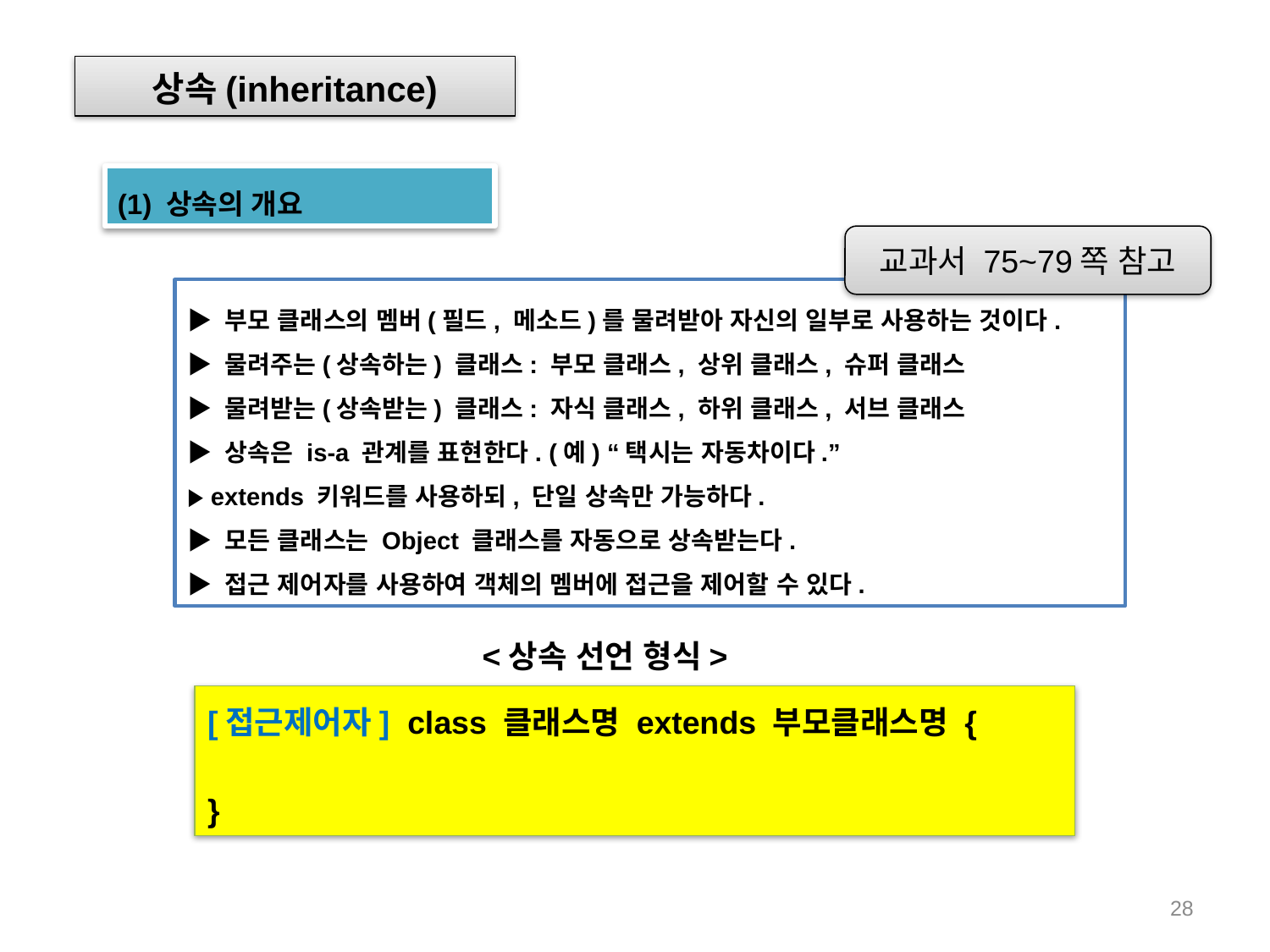

상속(inheritance)
(1) 상속의 개요
교과서 75~79쪽 참고
▶ 부모 클래스의 멤버(필드, 메소드)를 물려받아 자신의 일부로 사용하는 것이다.
▶ 물려주는(상속하는) 클래스: 부모 클래스, 상위 클래스, 슈퍼 클래스
▶ 물려받는(상속받는) 클래스: 자식 클래스, 하위 클래스, 서브 클래스
▶ 상속은 is-a 관계를 표현한다. (예) “택시는 자동차이다.”
▶ extends 키워드를 사용하되, 단일 상속만 가능하다.
▶ 모든 클래스는 Object 클래스를 자동으로 상속받는다.
▶ 접근 제어자를 사용하여 객체의 멤버에 접근을 제어할 수 있다.
<상속 선언 형식>
[접근제어자]  class 클래스명 extends 부모클래스명 {

}
28